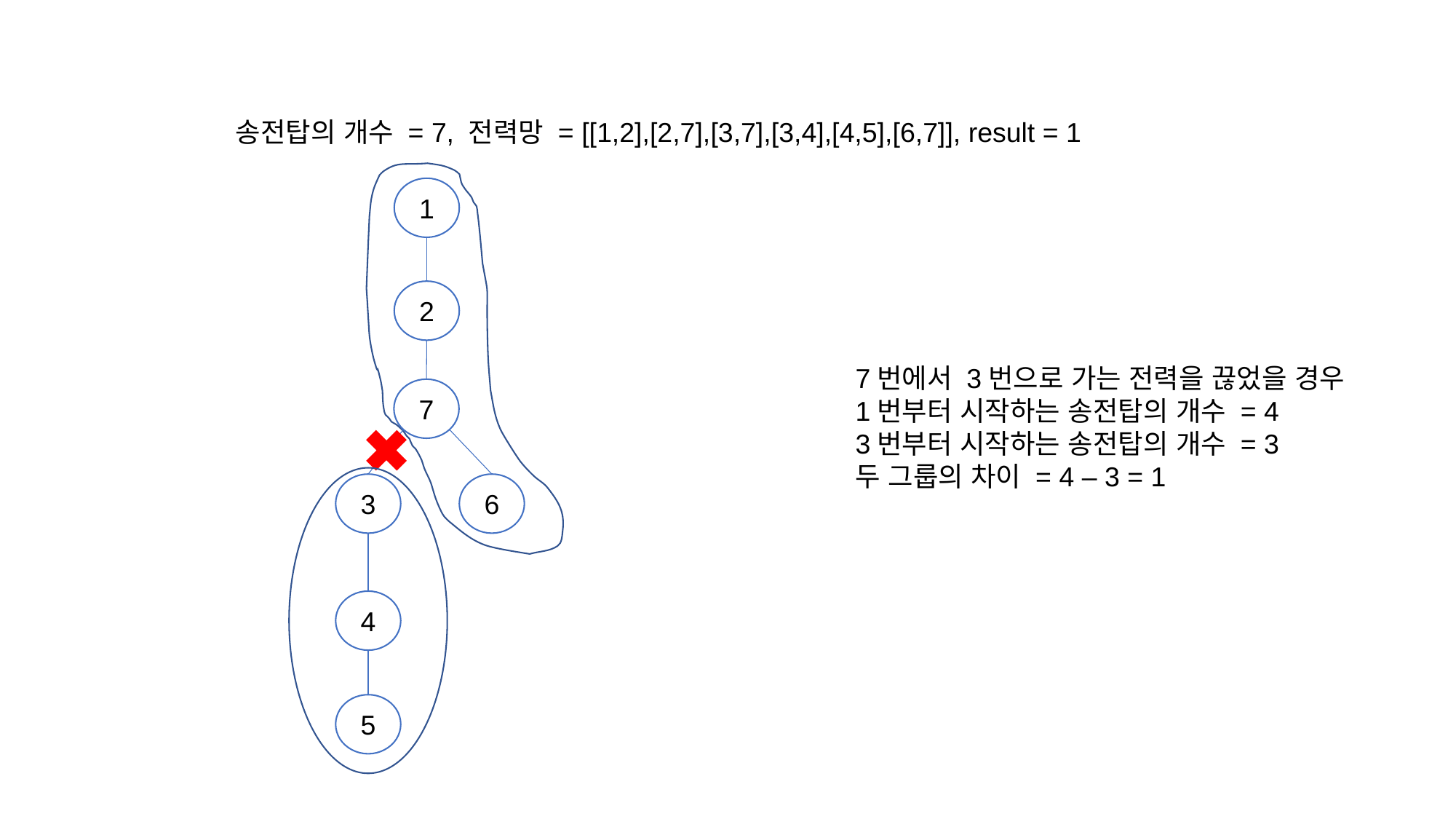

송전탑의 개수 = 7, 전력망 = [[1,2],[2,7],[3,7],[3,4],[4,5],[6,7]], result = 1

1
2
7번에서 3번으로 가는 전력을 끊었을 경우
1번부터 시작하는 송전탑의 개수 = 4
3번부터 시작하는 송전탑의 개수 = 3
두 그룹의 차이 = 4 – 3 = 1
7

3
6
4
5